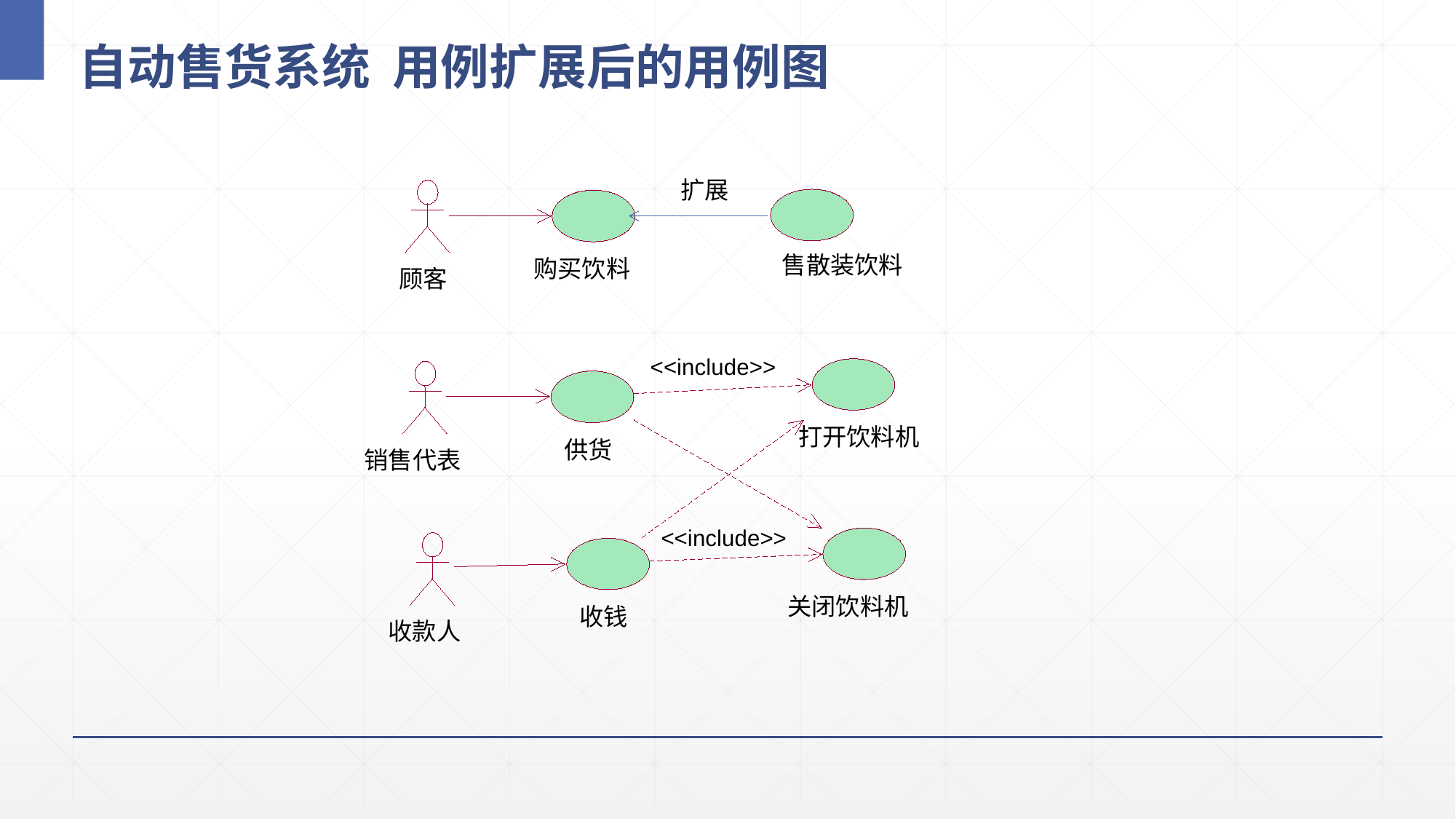

# 自动售货系统  用例扩展后的用例图

购买饮料
顾客
<<include>>

打开饮料机
供货
销售代表

<<include>>

关闭饮料机
收钱
收款人
扩展

售散装饮料